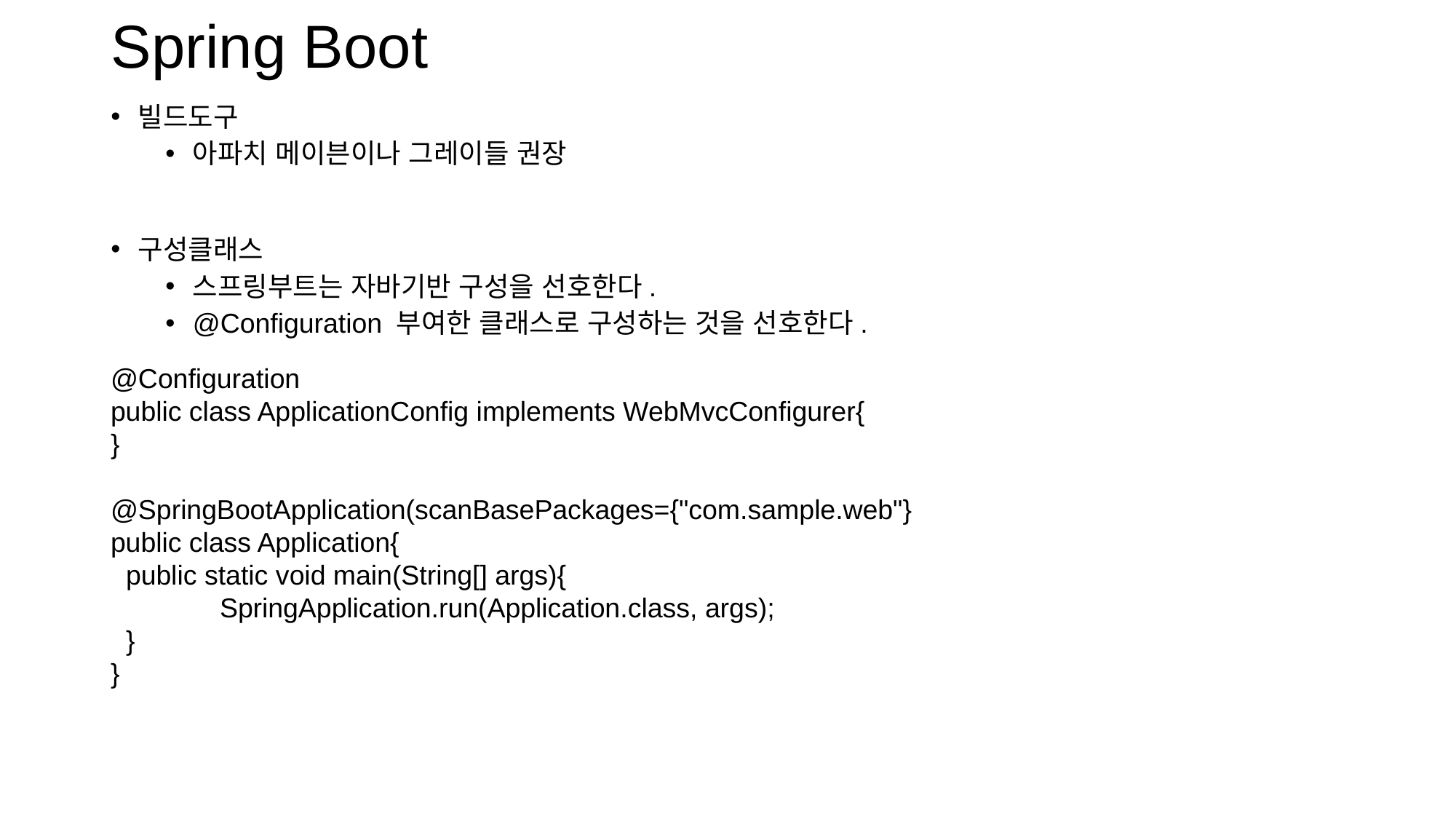

# Spring Boot
빌드도구
아파치 메이븐이나 그레이들 권장

구성클래스
스프링부트는 자바기반 구성을 선호한다.
@Configuration 부여한 클래스로 구성하는 것을 선호한다.
@Configuration
public class ApplicationConfig implements WebMvcConfigurer{
}

@SpringBootApplication(scanBasePackages={"com.sample.web"}
public class Application{
  public static void main(String[] args){
	SpringApplication.run(Application.class, args);
  }
}